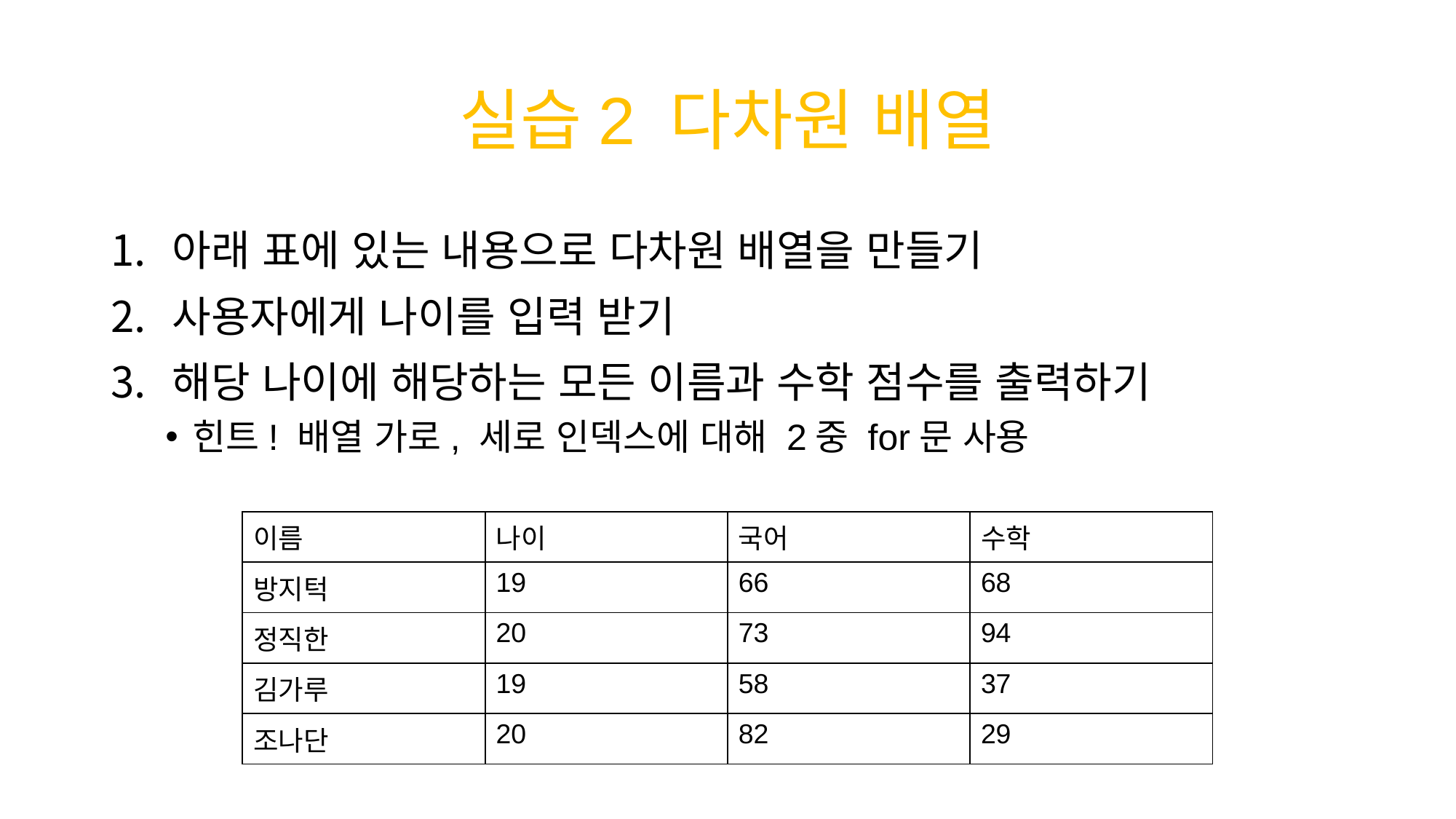

# 실습2 다차원 배열
아래 표에 있는 내용으로 다차원 배열을 만들기
사용자에게 나이를 입력 받기
해당 나이에 해당하는 모든 이름과 수학 점수를 출력하기
힌트! 배열 가로, 세로 인덱스에 대해 2중 for문 사용
| 이름 | 나이 | 국어 | 수학 |
| --- | --- | --- | --- |
| 방지턱 | 19 | 66 | 68 |
| 정직한 | 20 | 73 | 94 |
| 김가루 | 19 | 58 | 37 |
| 조나단 | 20 | 82 | 29 |